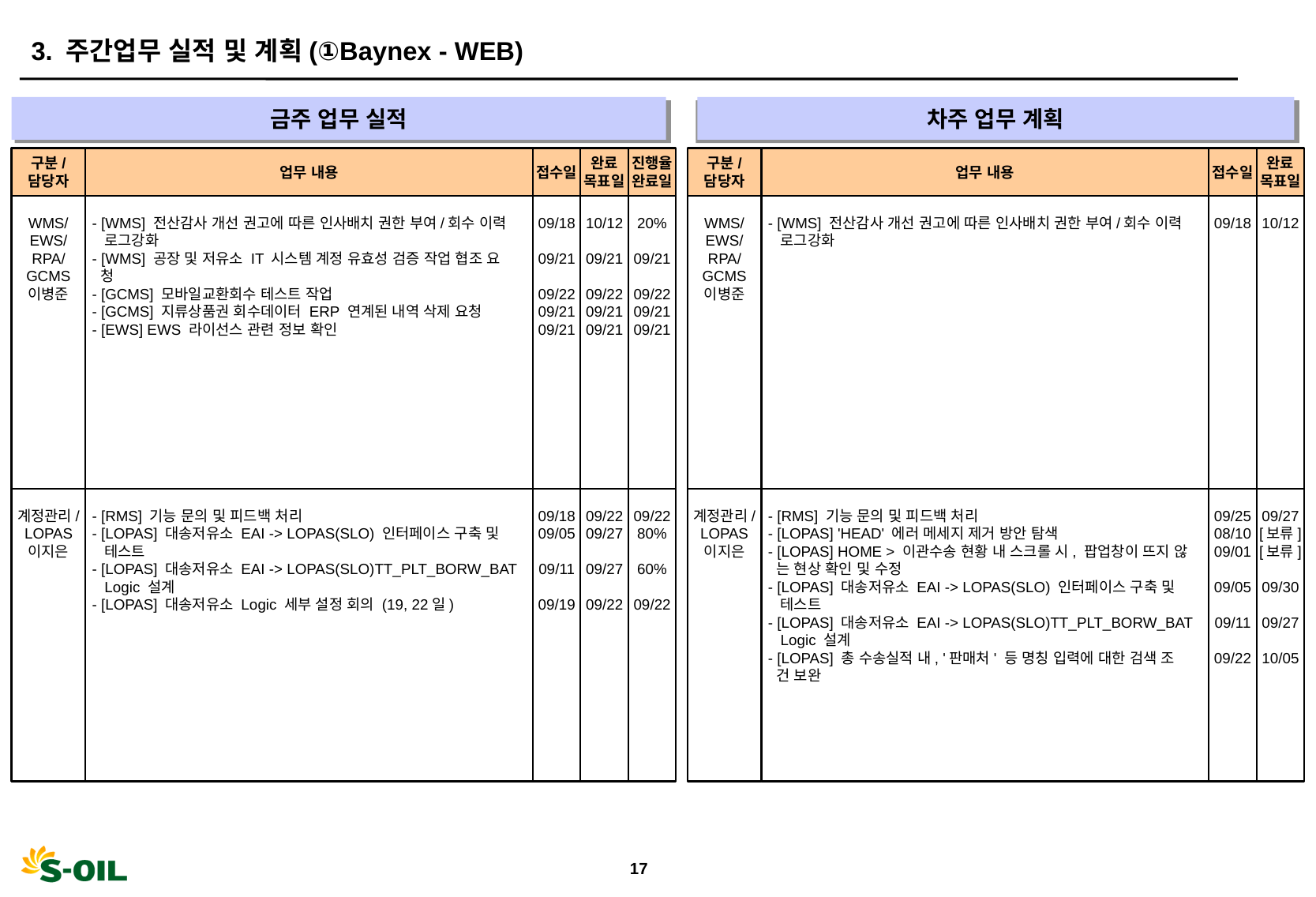

3. 주간업무 실적 및 계획(①Baynex - WEB)
금주 업무 실적
차주 업무 계획
" "
" "
구분/
담당자
업무 내용
접수일
완료
목표일
진행율
완료일
구분/
담당자
업무 내용
접수일
완료
목표일
WMS/
EWS/
RPA/
GCMS
이병준

- [WMS] 전산감사 개선 권고에 따른 인사배치 권한 부여/회수 이력
   로그강화
- [WMS] 공장 및 저유소 IT 시스템 계정 유효성 검증 작업 협조 요
  청
- [GCMS] 모바일교환회수 테스트 작업
- [GCMS] 지류상품권 회수데이터 ERP 연계된 내역 삭제 요청
- [EWS] EWS 라이선스 관련 정보 확인
09/18
09/21
09/22
09/21
09/21
10/12
09/21
09/22
09/21
09/21
20%
09/21
09/22
09/21
09/21
WMS/
EWS/
RPA/
GCMS
이병준

- [WMS] 전산감사 개선 권고에 따른 인사배치 권한 부여/회수 이력
   로그강화
09/18
10/12
계정관리/
LOPAS
이지은

- [RMS] 기능 문의 및 피드백 처리
- [LOPAS] 대송저유소 EAI -> LOPAS(SLO) 인터페이스 구축 및
   테스트
- [LOPAS] 대송저유소 EAI -> LOPAS(SLO)TT_PLT_BORW_BAT
   Logic 설계
- [LOPAS] 대송저유소 Logic 세부 설정 회의 (19, 22일)
09/18
09/05
09/11
09/19
09/22
09/27
09/27
09/22
09/22
80%
60%
09/22
계정관리/
LOPAS
이지은

- [RMS] 기능 문의 및 피드백 처리
- [LOPAS] 'HEAD' 에러 메세지 제거 방안 탐색
- [LOPAS] HOME > 이관수송 현황 내 스크롤 시, 팝업창이 뜨지 않
  는 현상 확인 및 수정
- [LOPAS] 대송저유소 EAI -> LOPAS(SLO) 인터페이스 구축 및
   테스트
- [LOPAS] 대송저유소 EAI -> LOPAS(SLO)TT_PLT_BORW_BAT
   Logic 설계
- [LOPAS] 총 수송실적 내, '판매처' 등 명칭 입력에 대한 검색 조
  건 보완
09/25
08/10
09/01
09/05
09/11
09/22
09/27
[보류]
[보류]
09/30
09/27
10/05